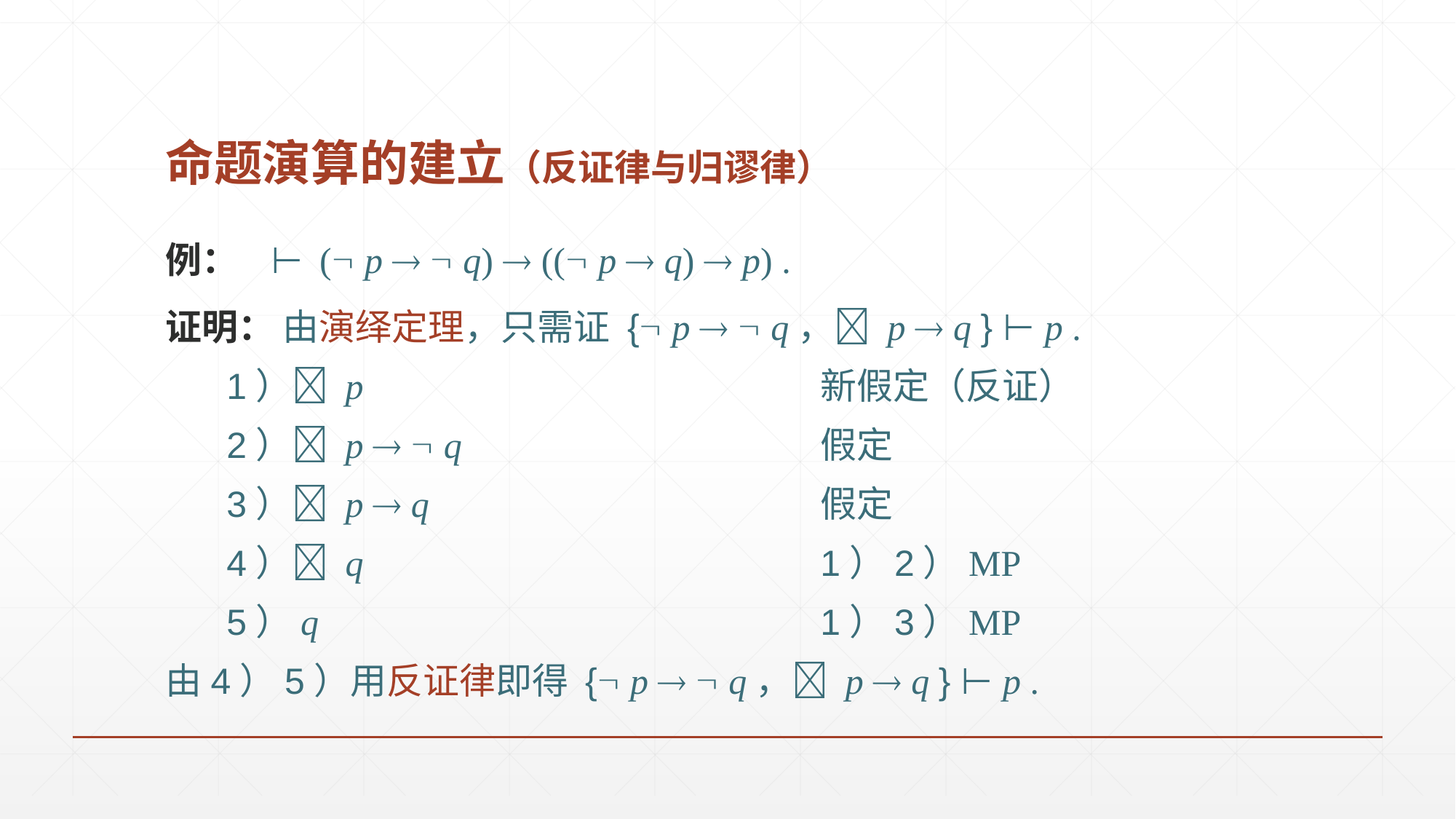

# 命题演算的建立（反证律与归谬律）
例：    ⊢ (¬ p → ¬ q) → ((¬ p → q) → p) .
证明： 由演绎定理，只需证 {¬ p → ¬ q，¬ p → q } ⊢ p .
      1）¬ p 					新假定（反证）
      2）¬ p → ¬ q 				假定
      3）¬ p → q				假定
      4）¬ q 					1）2）MP
      5）q					1）3）MP
由4）5）用反证律即得 {¬ p → ¬ q，¬ p → q } ⊢ p .